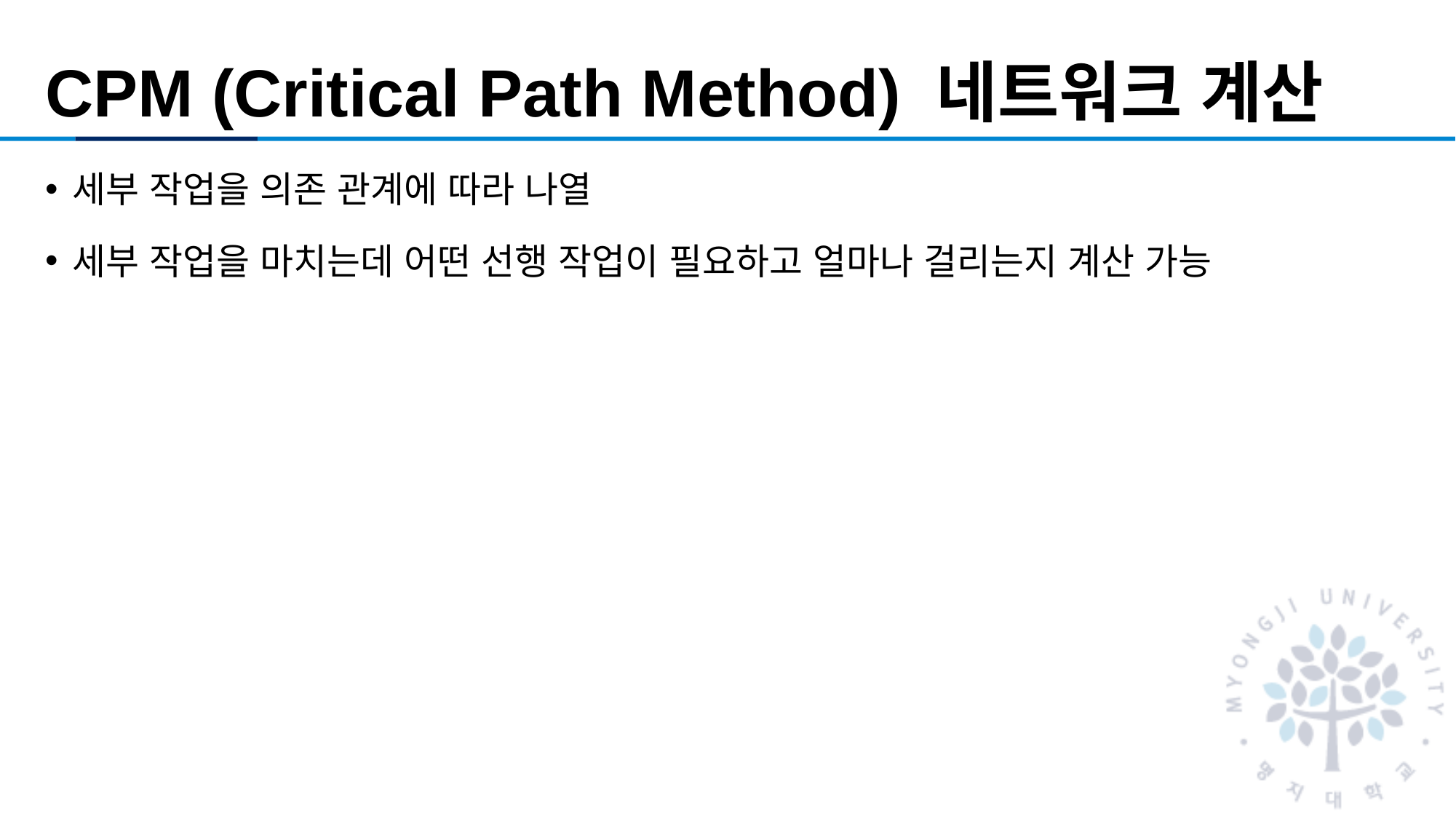

# CPM (Critical Path Method) 네트워크 계산
세부 작업을 의존 관계에 따라 나열
세부 작업을 마치는데 어떤 선행 작업이 필요하고 얼마나 걸리는지 계산 가능